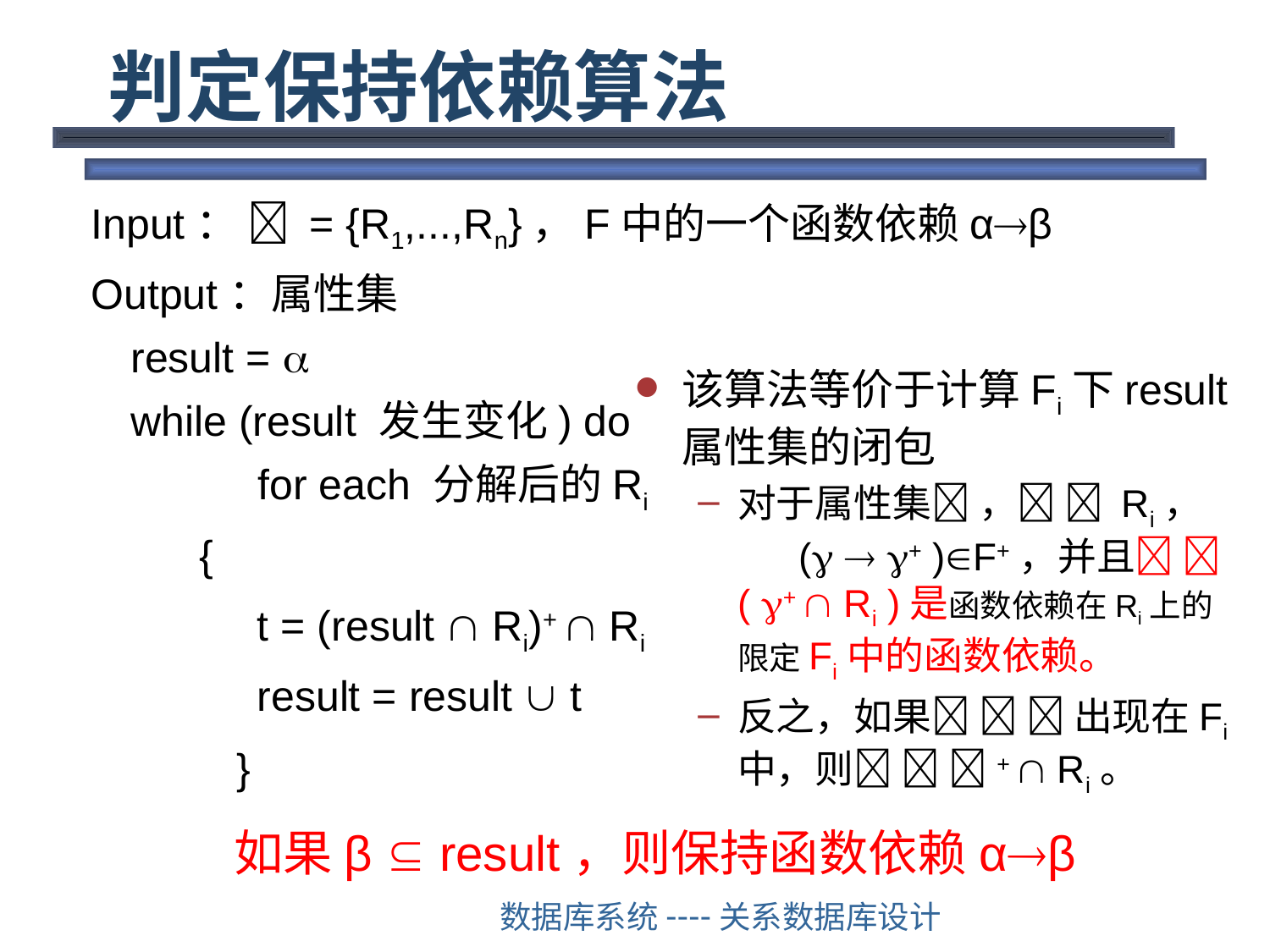

# 判定保持依赖算法
Input： ρ = {R1,...,Rn}，F中的一个函数依赖α→β
Output：属性集
	result = α
	while (result 发生变化) do
		for each 分解后的Ri
                {
              t = (result ∩ Ri)+ ∩ Ri
              result = result ∪ t
           }
该算法等价于计算Fi下result属性集的闭包
对于属性集γ ，γ ⊆ Ri，           (γ → γ+ )∈F+，并且γ →( γ+ ∩ Ri )是函数依赖在Ri上的限定Fi中的函数依赖。
反之，如果γ → δ 出现在Fi中，则δ ⊆ γ+ ∩ Ri。
如果β ⊆ result，则保持函数依赖α→β
数据库系统----关系数据库设计